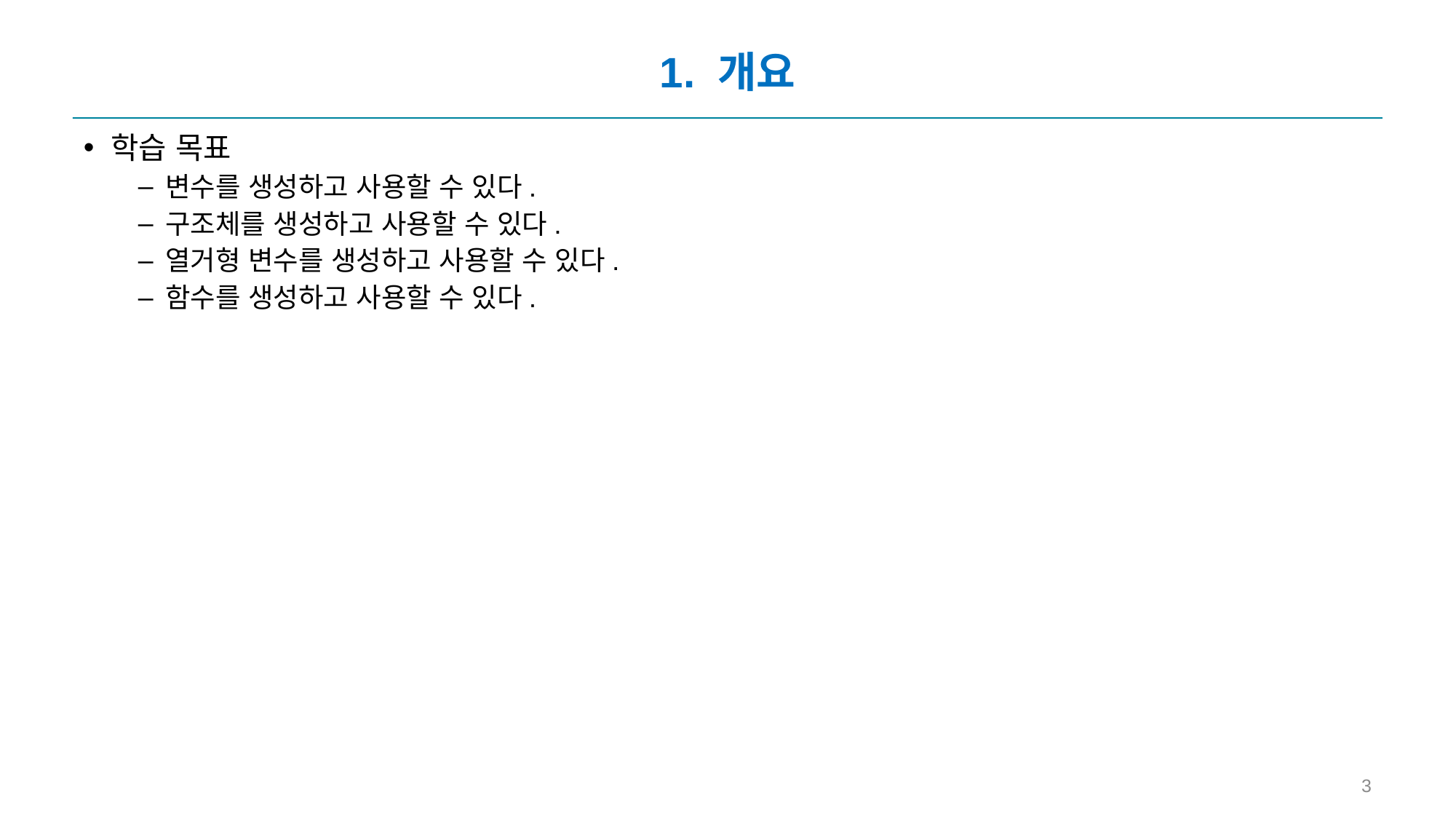

# 1. 개요
학습 목표
변수를 생성하고 사용할 수 있다.
구조체를 생성하고 사용할 수 있다.
열거형 변수를 생성하고 사용할 수 있다.
함수를 생성하고 사용할 수 있다.

3